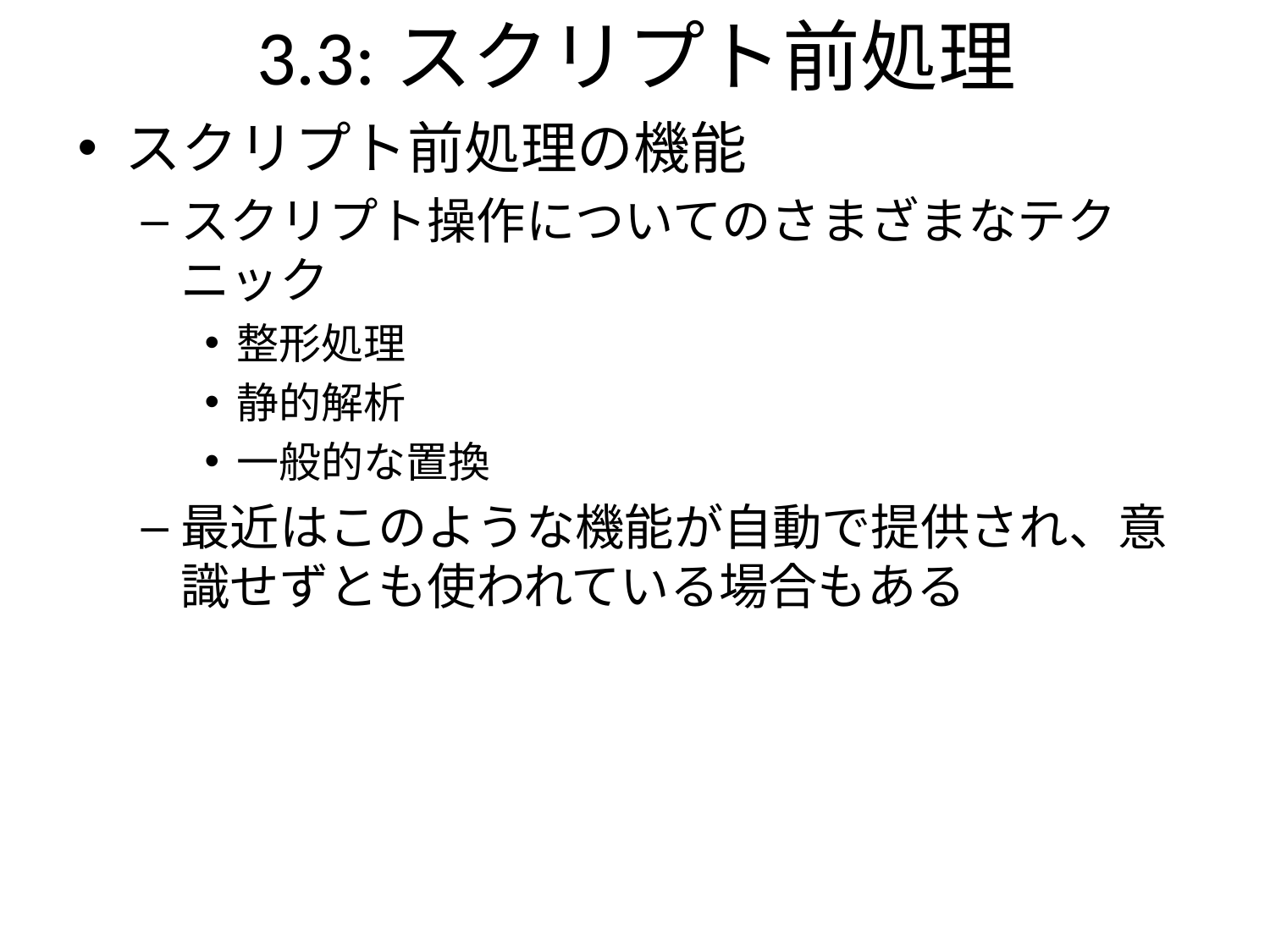

3.3:スクリプト前処理
スクリプト前処理の機能
スクリプト操作についてのさまざまなテクニック
整形処理
静的解析
一般的な置換
最近はこのような機能が自動で提供され、意識せずとも使われている場合もある